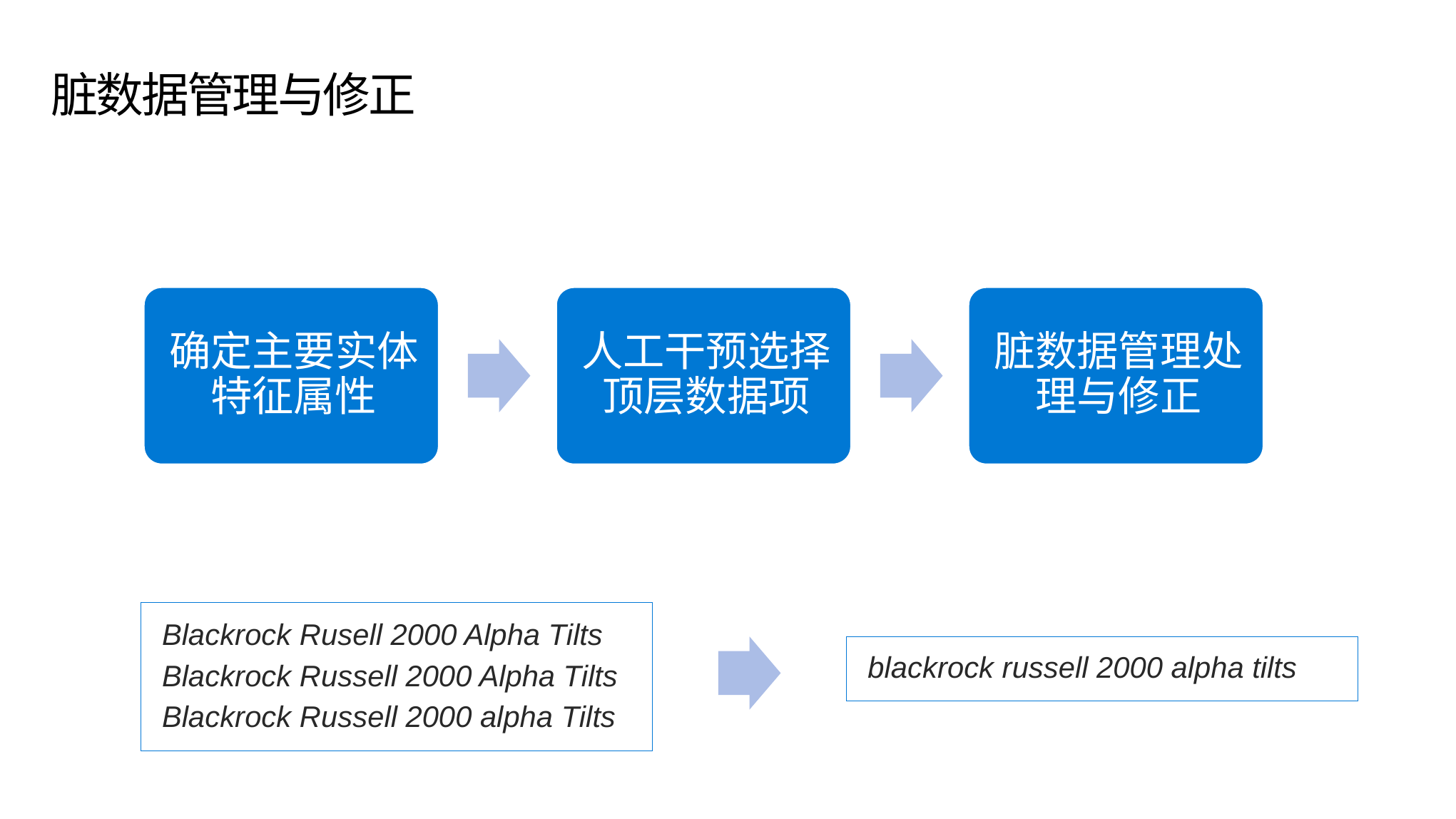

# 脏数据管理与修正
确定主要实体特征属性

人工干预选择顶层数据项

脏数据管理处理与修正
Blackrock Rusell 2000 Alpha Tilts
Blackrock Russell 2000 Alpha Tilts
Blackrock Russell 2000 alpha Tilts

blackrock russell 2000 alpha tilts